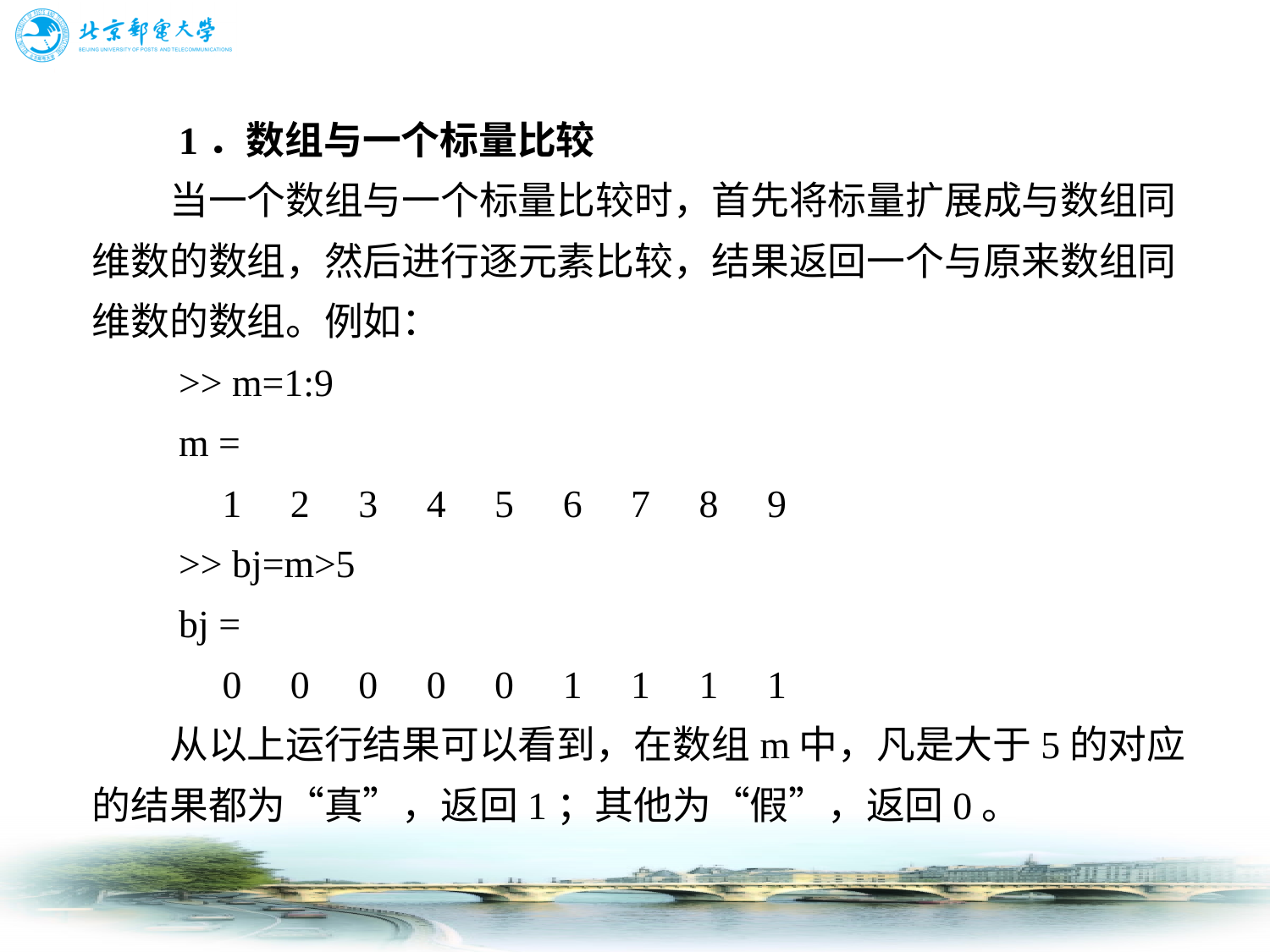

# 1．数组与一个标量比较 　　当一个数组与一个标量比较时，首先将标量扩展成与数组同维数的数组，然后进行逐元素比较，结果返回一个与原来数组同维数的数组。例如： 　　>> m=1:9 　　m = 　　     1     2     3     4     5     6     7     8     9 　　>> bj=m>5 　　bj = 　　     0     0     0     0     0     1     1     1     1 　　从以上运行结果可以看到，在数组m中，凡是大于5的对应的结果都为“真”，返回1；其他为“假”，返回0。